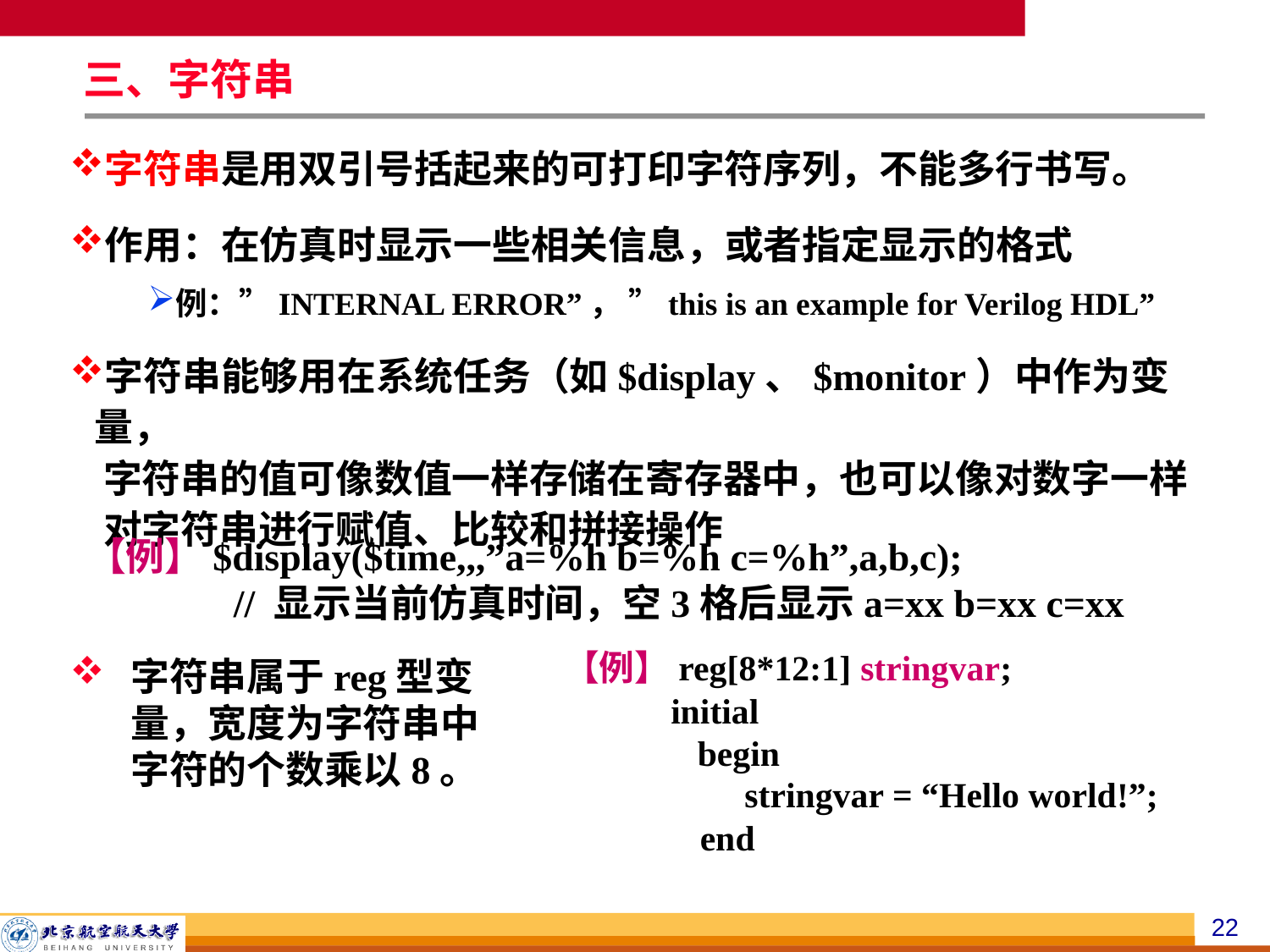

# 三、字符串
字符串是用双引号括起来的可打印字符序列，不能多行书写。
作用：在仿真时显示一些相关信息，或者指定显示的格式
例：”INTERNAL ERROR”， ”this is an example for Verilog HDL”
字符串能够用在系统任务（如$display、$monitor）中作为变量，
 字符串的值可像数值一样存储在寄存器中，也可以像对数字一样
 对字符串进行赋值、比较和拼接操作
【例】$display($time,,,”a=%h b=%h c=%h”,a,b,c);
               // 显示当前仿真时间，空3格后显示a=xx b=xx c=xx
【例】reg[8*12:1] stringvar;
            initial
               begin
      stringvar = “Hello world!”;
 end
字符串属于reg型变量，宽度为字符串中字符的个数乘以8。